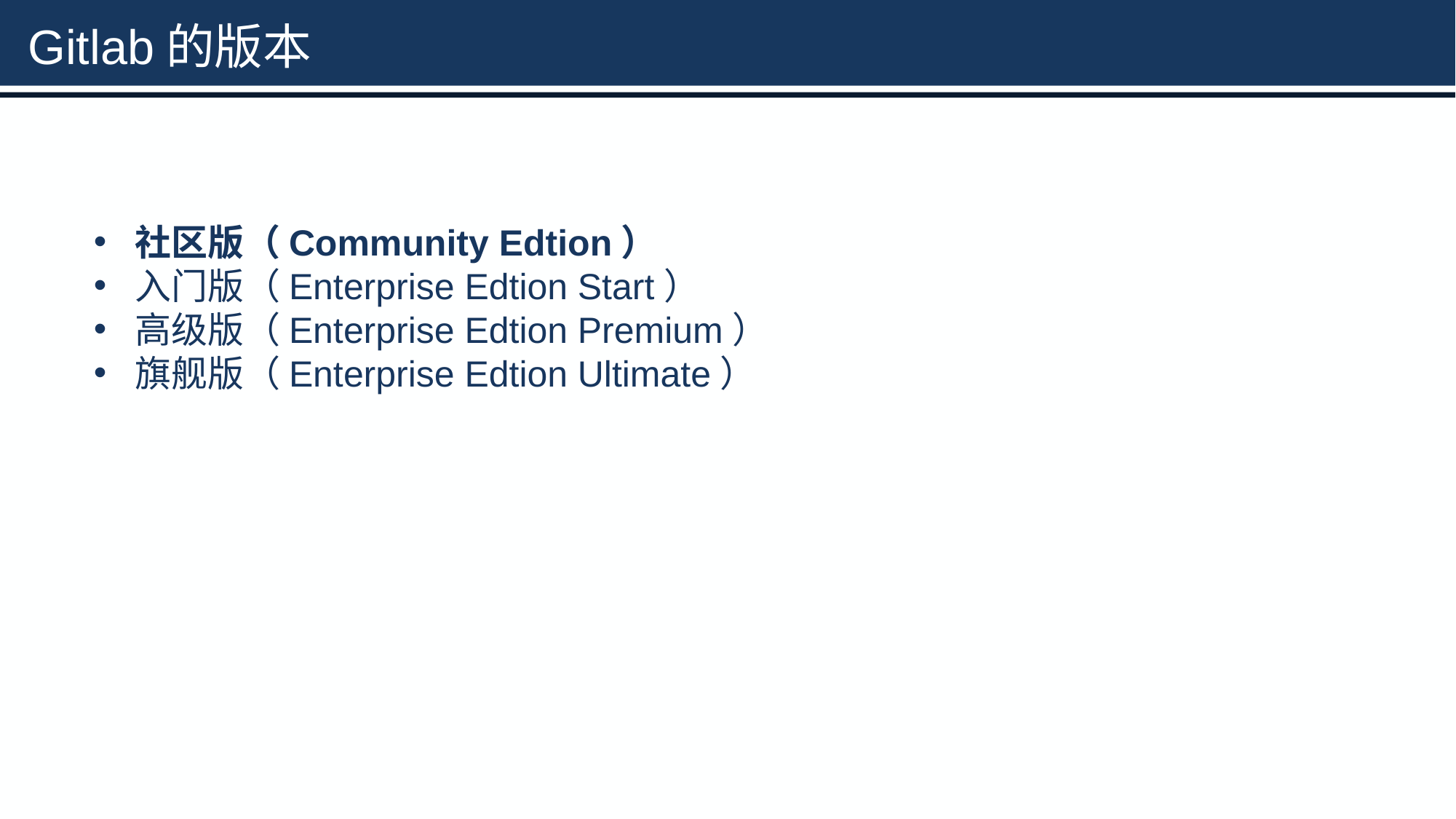

# Gitlab的版本
社区版（Community Edtion）
入门版（Enterprise Edtion Start）
高级版（Enterprise Edtion Premium）
旗舰版（Enterprise Edtion Ultimate）